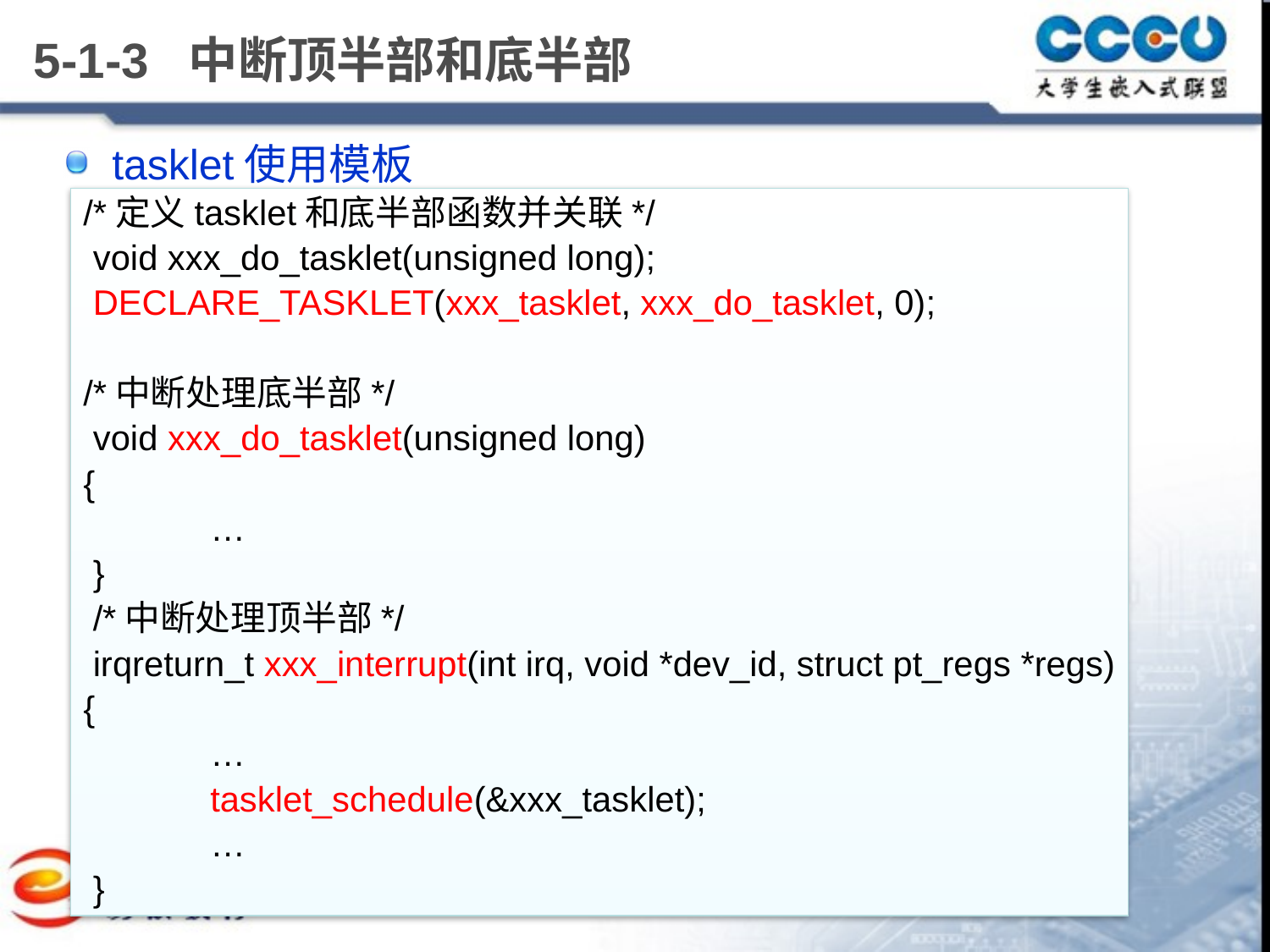

# 5-1-3  中断顶半部和底半部
tasklet使用模板
/*定义tasklet和底半部函数并关联*/
 void xxx_do_tasklet(unsigned long);
 DECLARE_TASKLET(xxx_tasklet, xxx_do_tasklet, 0);

/*中断处理底半部*/
 void xxx_do_tasklet(unsigned long)
{
	…
 }
 /*中断处理顶半部*/
 irqreturn_t xxx_interrupt(int irq, void *dev_id, struct pt_regs *regs)
{
	…
 	tasklet_schedule(&xxx_tasklet);
	…
 }